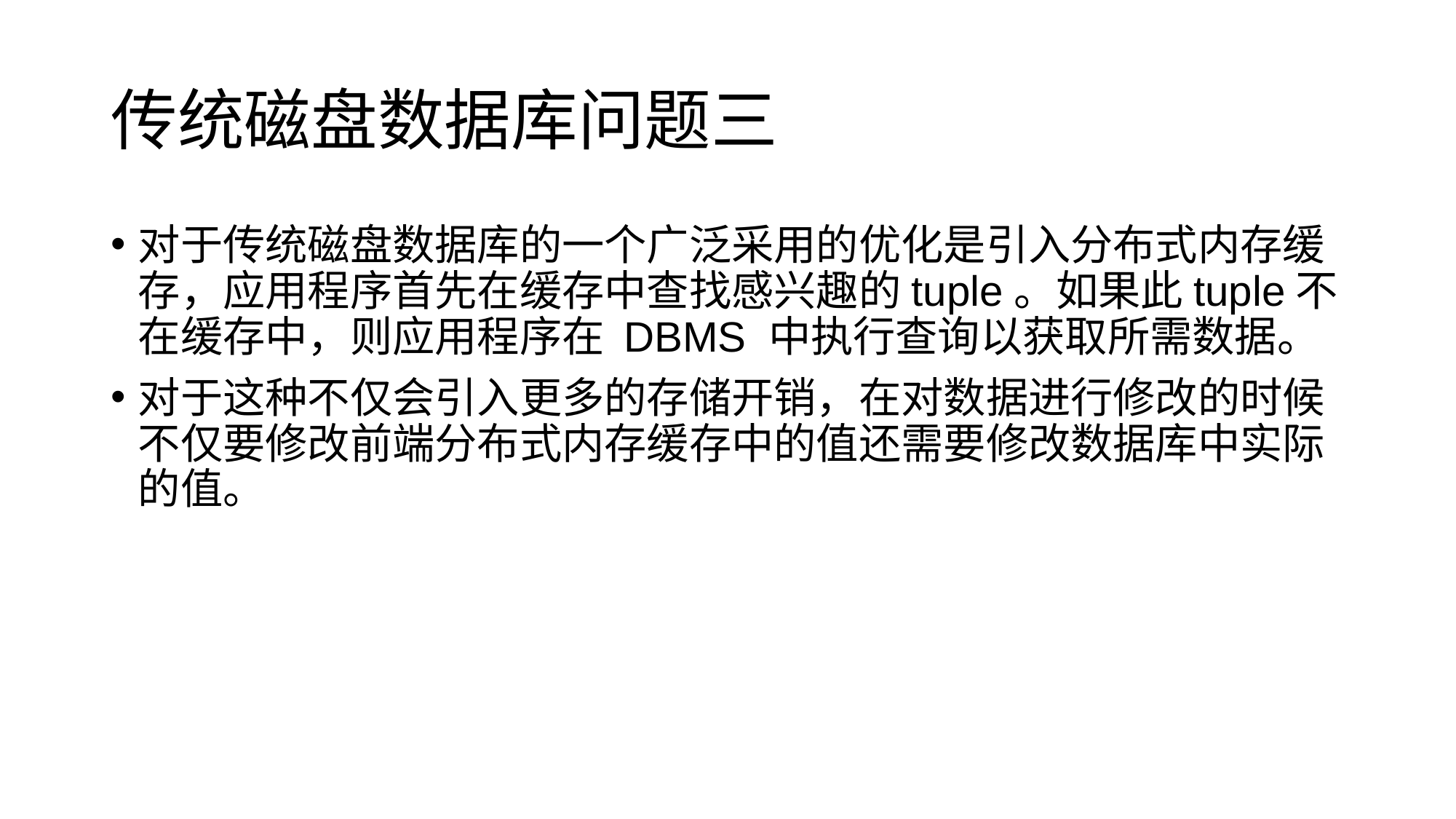

# 传统磁盘数据库问题三
对于传统磁盘数据库的一个广泛采用的优化是引入分布式内存缓存，应用程序首先在缓存中查找感兴趣的tuple。如果此tuple不在缓存中，则应用程序在 DBMS 中执行查询以获取所需数据。
对于这种不仅会引入更多的存储开销，在对数据进行修改的时候不仅要修改前端分布式内存缓存中的值还需要修改数据库中实际的值。